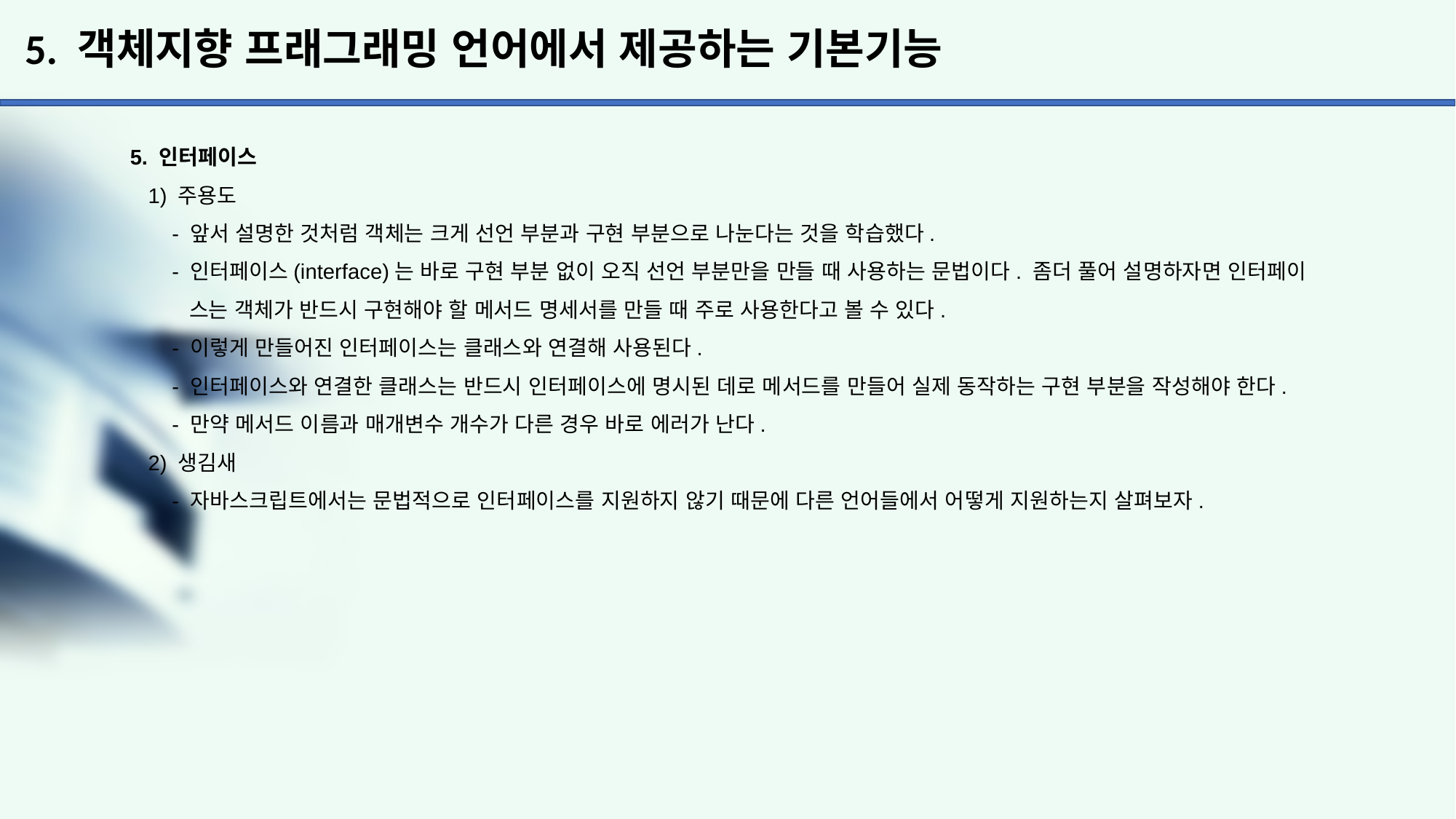

# 5. 객체지향 프래그래밍 언어에서 제공하는 기본기능
5. 인터페이스
   1) 주용도
       - 앞서 설명한 것처럼 객체는 크게 선언 부분과 구현 부분으로 나눈다는 것을 학습했다.
       - 인터페이스(interface)는 바로 구현 부분 없이 오직 선언 부분만을 만들 때 사용하는 문법이다. 좀더 풀어 설명하자면 인터페이
         스는 객체가 반드시 구현해야 할 메서드 명세서를 만들 때 주로 사용한다고 볼 수 있다.
       - 이렇게 만들어진 인터페이스는 클래스와 연결해 사용된다.
       - 인터페이스와 연결한 클래스는 반드시 인터페이스에 명시된 데로 메서드를 만들어 실제 동작하는 구현 부분을 작성해야 한다.
       - 만약 메서드 이름과 매개변수 개수가 다른 경우 바로 에러가 난다.
   2) 생김새
       - 자바스크립트에서는 문법적으로 인터페이스를 지원하지 않기 때문에 다른 언어들에서 어떻게 지원하는지 살펴보자.